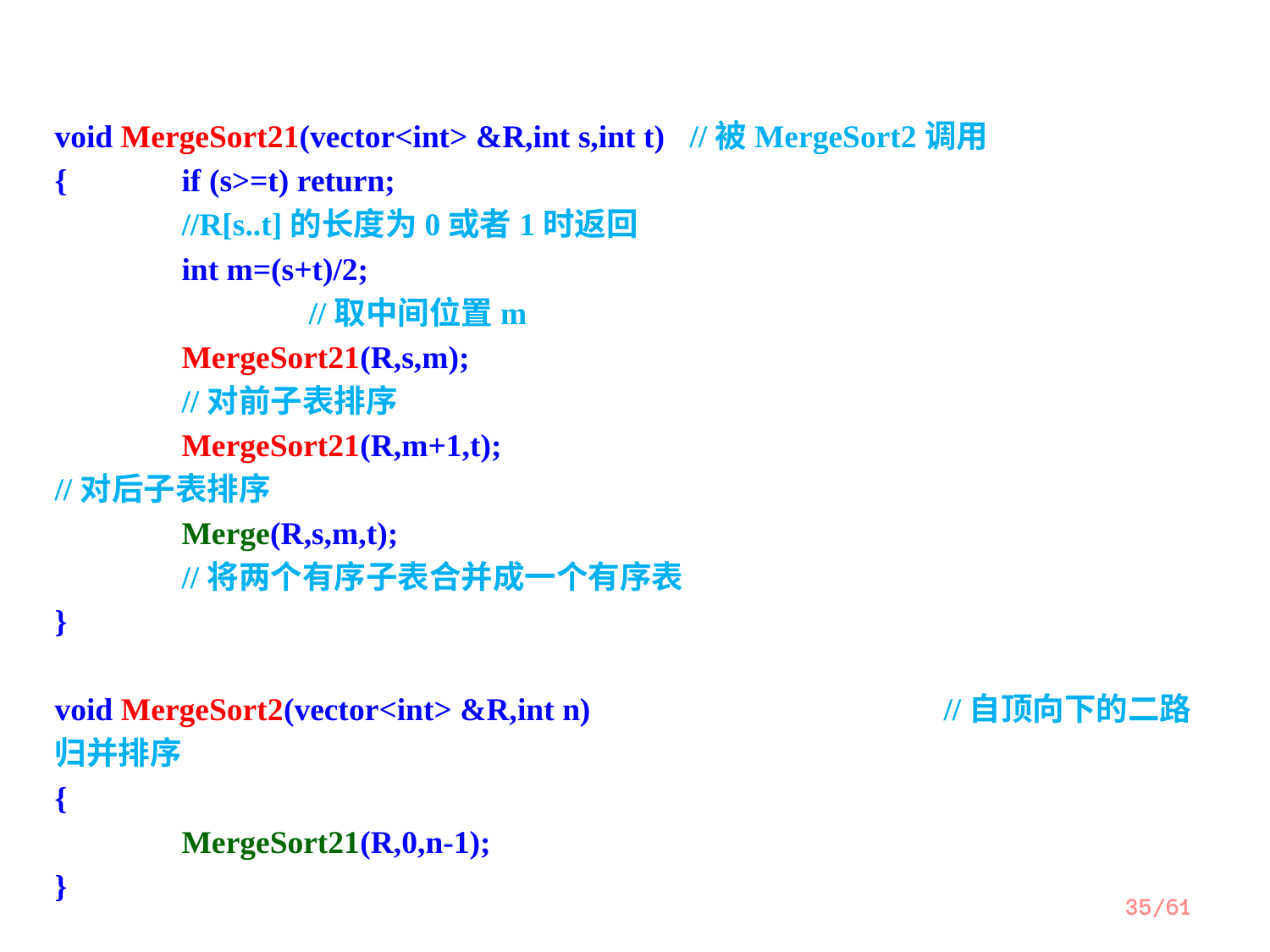

void MergeSort21(vector<int> &R,int s,int t)	//被MergeSort2调用
{    	if (s>=t) return; 								//R[s..t]的长度为0或者1时返回
     	int m=(s+t)/2; 									//取中间位置m
     	MergeSort21(R,s,m); 							//对前子表排序
     	MergeSort21(R,m+1,t); 						//对后子表排序
     	Merge(R,s,m,t); 								//将两个有序子表合并成一个有序表
}

void MergeSort2(vector<int> &R,int n) 			//自顶向下的二路归并排序
{
     	MergeSort21(R,0,n-1);
}
35/61